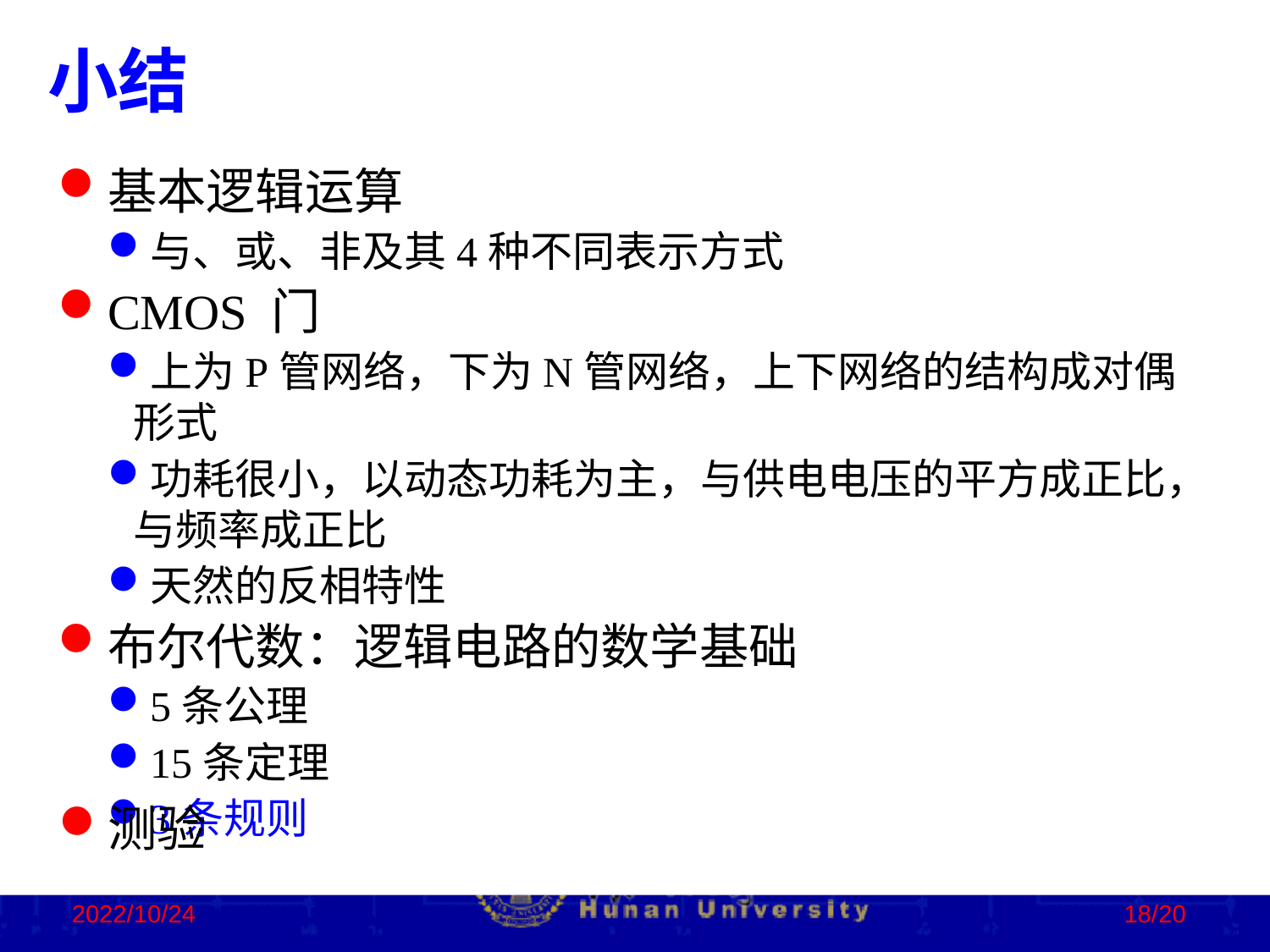

小结
基本逻辑运算
与、或、非及其4种不同表示方式
CMOS 门
上为P管网络，下为N管网络，上下网络的结构成对偶形式
功耗很小，以动态功耗为主，与供电电压的平方成正比，与频率成正比
天然的反相特性
布尔代数：逻辑电路的数学基础
5条公理
15条定理
3条规则
测验
2022/10/24
18/20